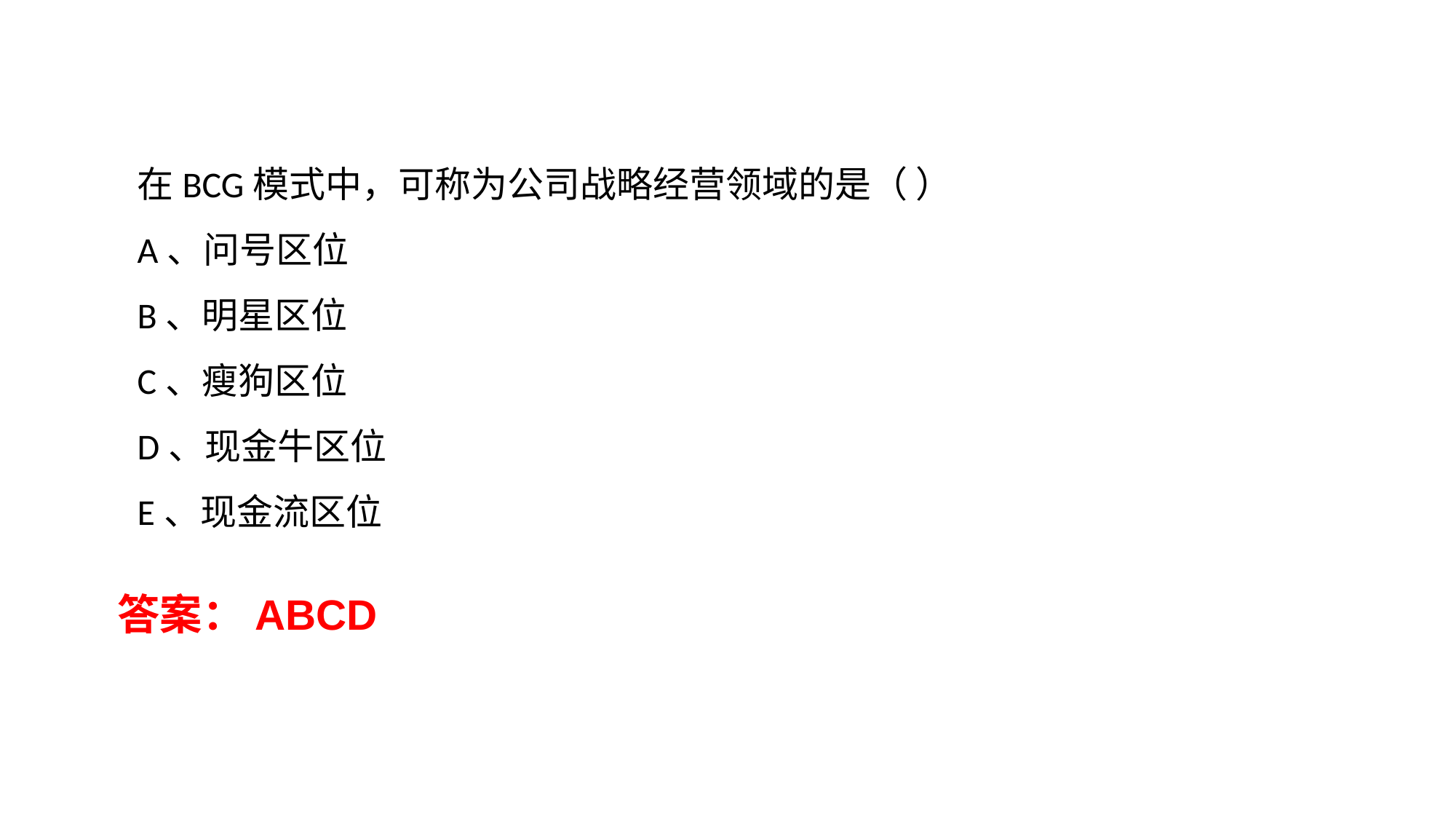

在BCG模式中，可称为公司战略经营领域的是（ ）
A、问号区位
B、明星区位
C、瘦狗区位
D、现金牛区位
E、现金流区位
答案：ABCD